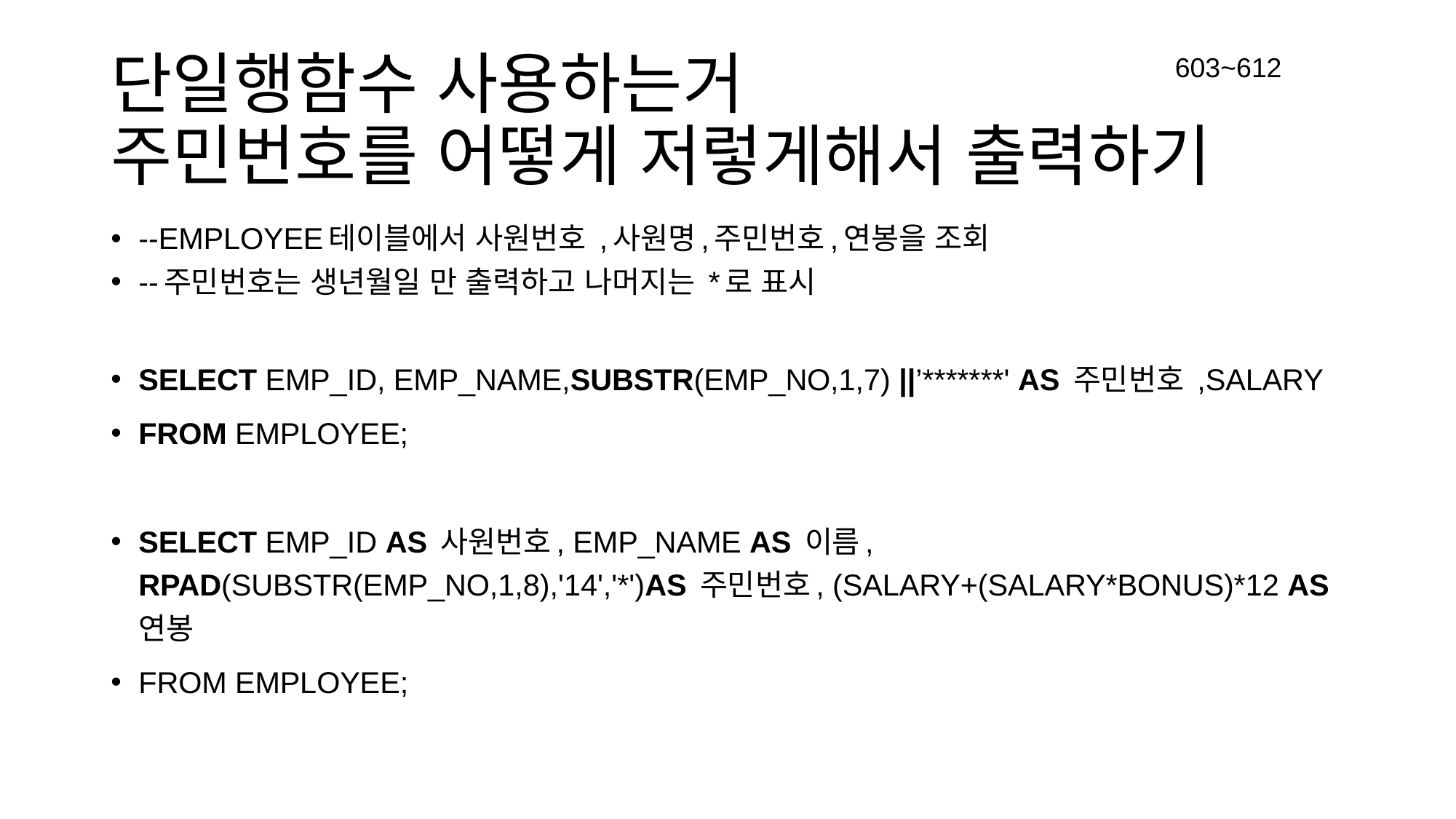

# 단일행함수 사용하는거 주민번호를 어떻게 저렇게해서 출력하기
603~612
--EMPLOYEE테이블에서 사원번호 ,사원명,주민번호,연봉을 조회
--주민번호는 생년월일 만 출력하고 나머지는 *로 표시

SELECT EMP_ID, EMP_NAME,SUBSTR(EMP_NO,1,7) ||’*******' AS 주민번호 ,SALARY
FROM EMPLOYEE;

SELECT EMP_ID AS 사원번호, EMP_NAME AS 이름, RPAD(SUBSTR(EMP_NO,1,8),'14','*')AS 주민번호, (SALARY+(SALARY*BONUS)*12 AS 연봉
FROM EMPLOYEE;